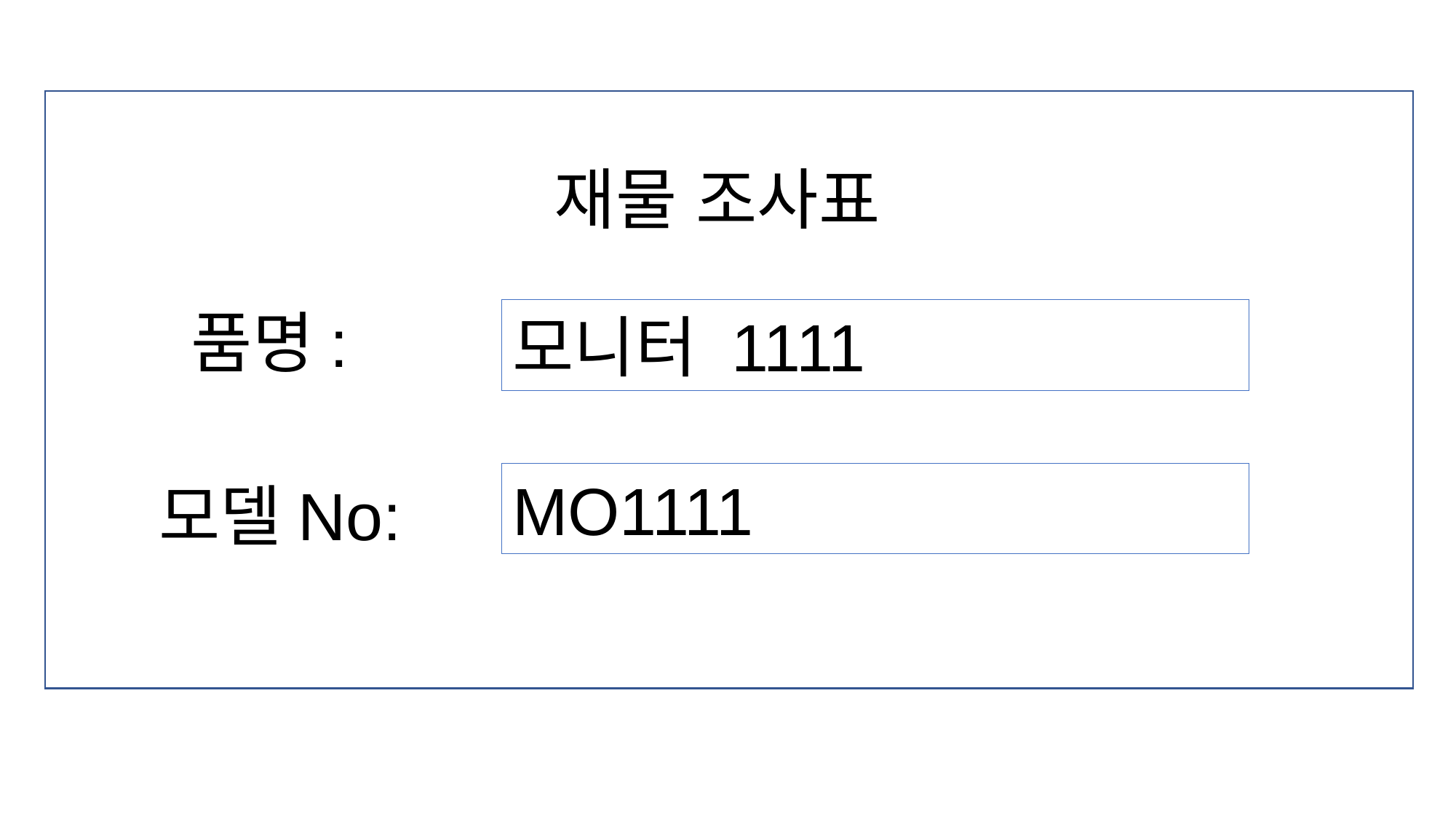

재물 조사표
품명:
모니터 1111
MO1111
모델No: